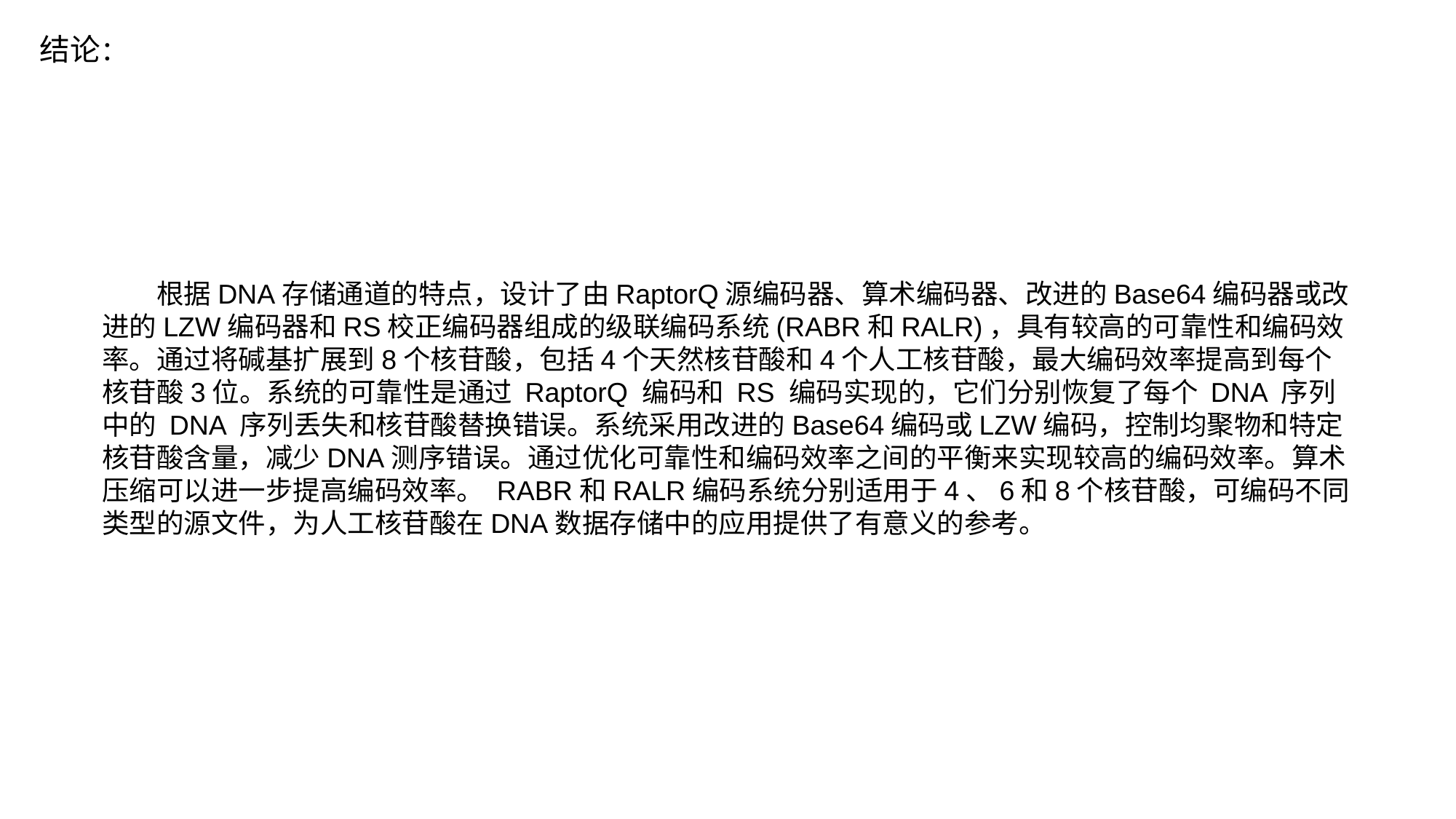

结论：
根据DNA存储通道的特点，设计了由RaptorQ源编码器、算术编码器、改进的Base64编码器或改进的LZW编码器和RS校正编码器组成的级联编码系统(RABR和RALR)，具有较高的可靠性和编码效率。通过将碱基扩展到8个核苷酸，包括4个天然核苷酸和4个人工核苷酸，最大编码效率提高到每个核苷酸3位。系统的可靠性是通过 RaptorQ 编码和 RS 编码实现的，它们分别恢复了每个 DNA 序列中的 DNA 序列丢失和核苷酸替换错误。系统采用改进的Base64编码或LZW编码，控制均聚物和特定核苷酸含量，减少DNA测序错误。通过优化可靠性和编码效率之间的平衡来实现较高的编码效率。算术压缩可以进一步提高编码效率。 RABR和RALR编码系统分别适用于4、6和8个核苷酸，可编码不同类型的源文件，为人工核苷酸在DNA数据存储中的应用提供了有意义的参考。